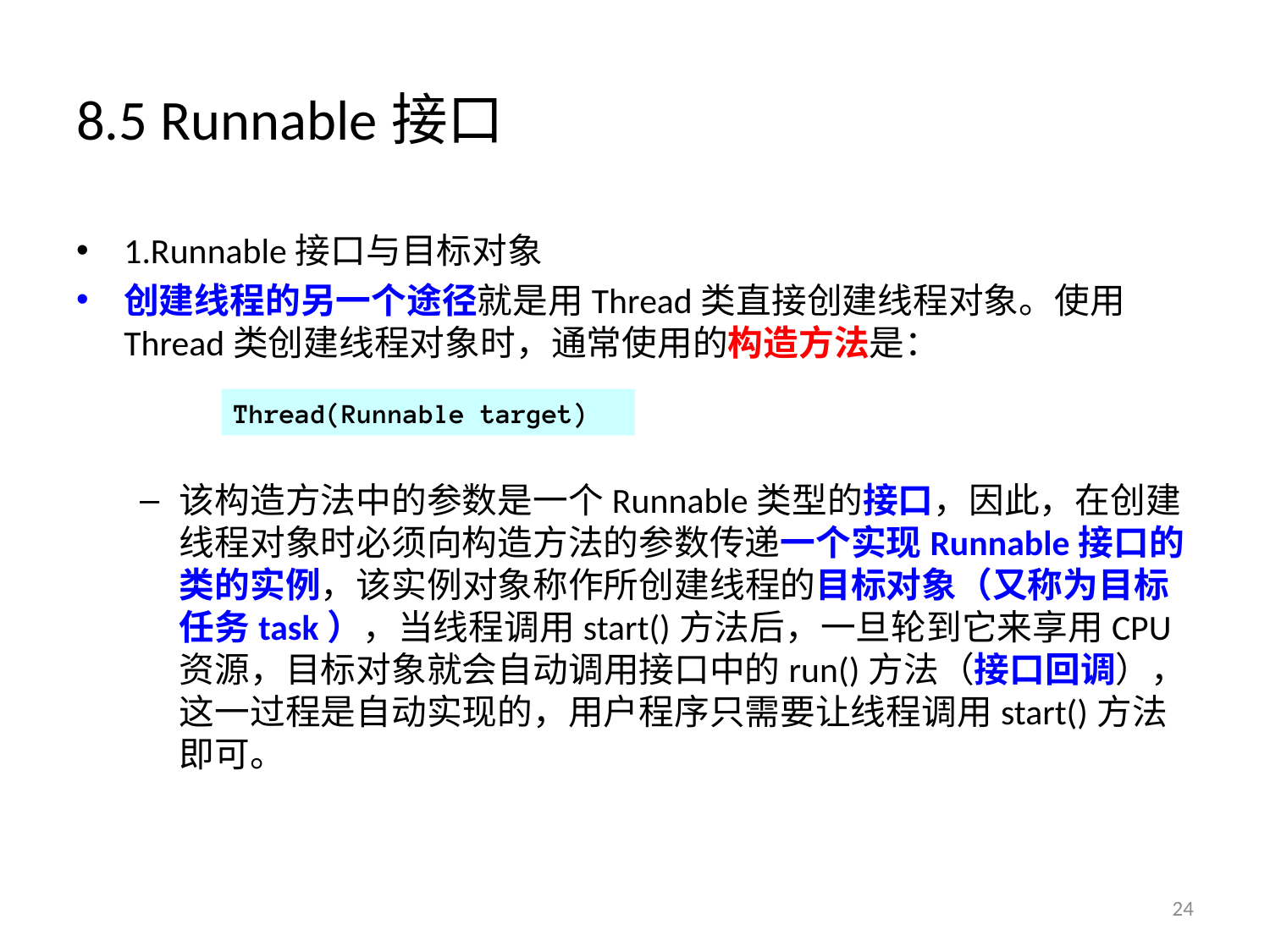

# 8.5 Runnable接口
1.Runnable接口与目标对象
创建线程的另一个途径就是用Thread类直接创建线程对象。使用Thread类创建线程对象时，通常使用的构造方法是：

该构造方法中的参数是一个Runnable类型的接口，因此，在创建线程对象时必须向构造方法的参数传递一个实现Runnable接口的类的实例，该实例对象称作所创建线程的目标对象（又称为目标任务task），当线程调用start()方法后，一旦轮到它来享用CPU资源，目标对象就会自动调用接口中的run()方法（接口回调），这一过程是自动实现的，用户程序只需要让线程调用start()方法即可。
Thread(Runnable target)
24